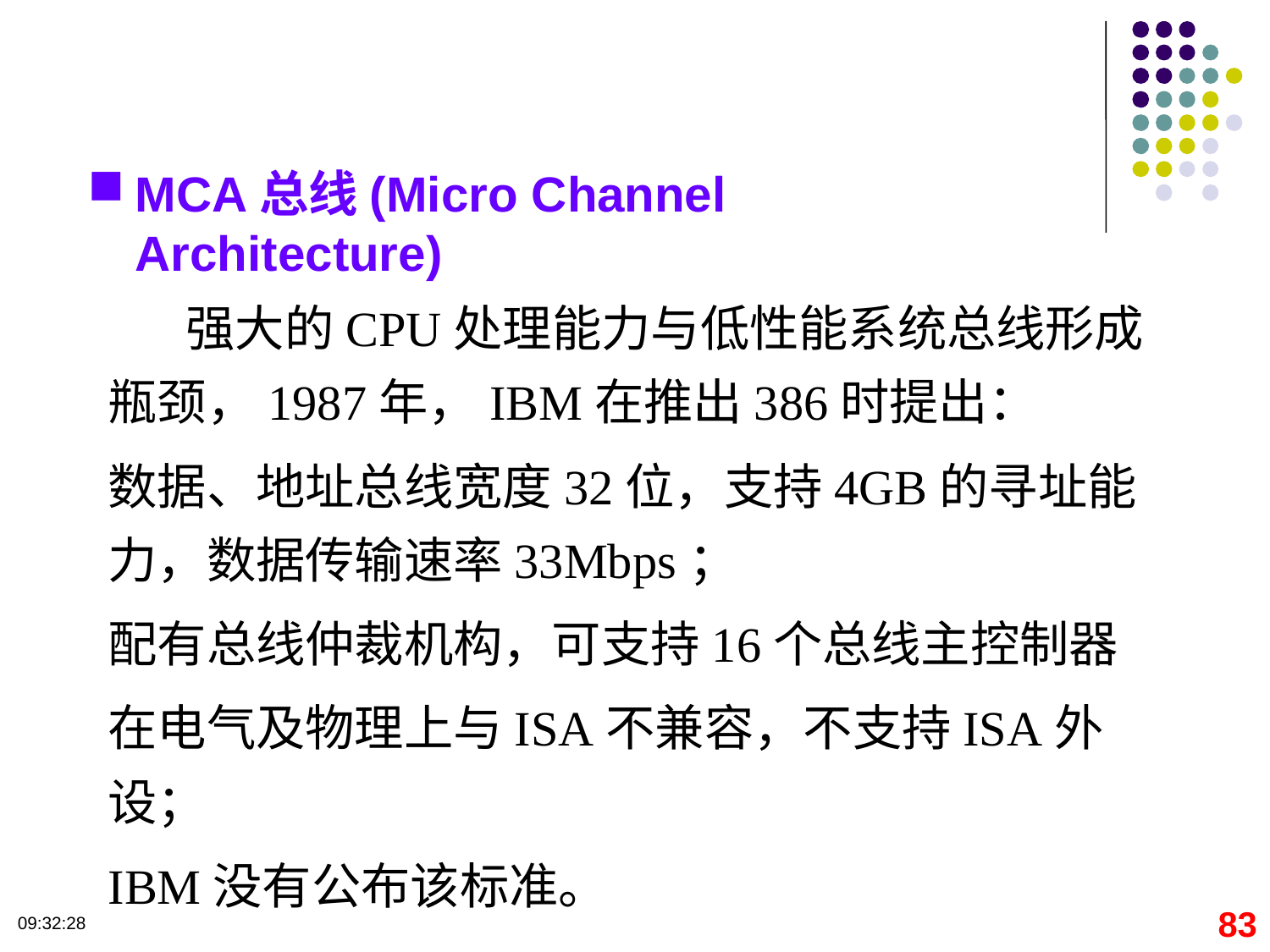

MCA总线(Micro Channel Architecture)
      强大的CPU处理能力与低性能系统总线形成瓶颈，1987年，IBM在推出386时提出：
数据、地址总线宽度32位，支持4GB的寻址能力，数据传输速率33Mbps；
配有总线仲裁机构，可支持16个总线主控制器
在电气及物理上与ISA不兼容，不支持ISA外设；
IBM没有公布该标准。
83
09:32:28